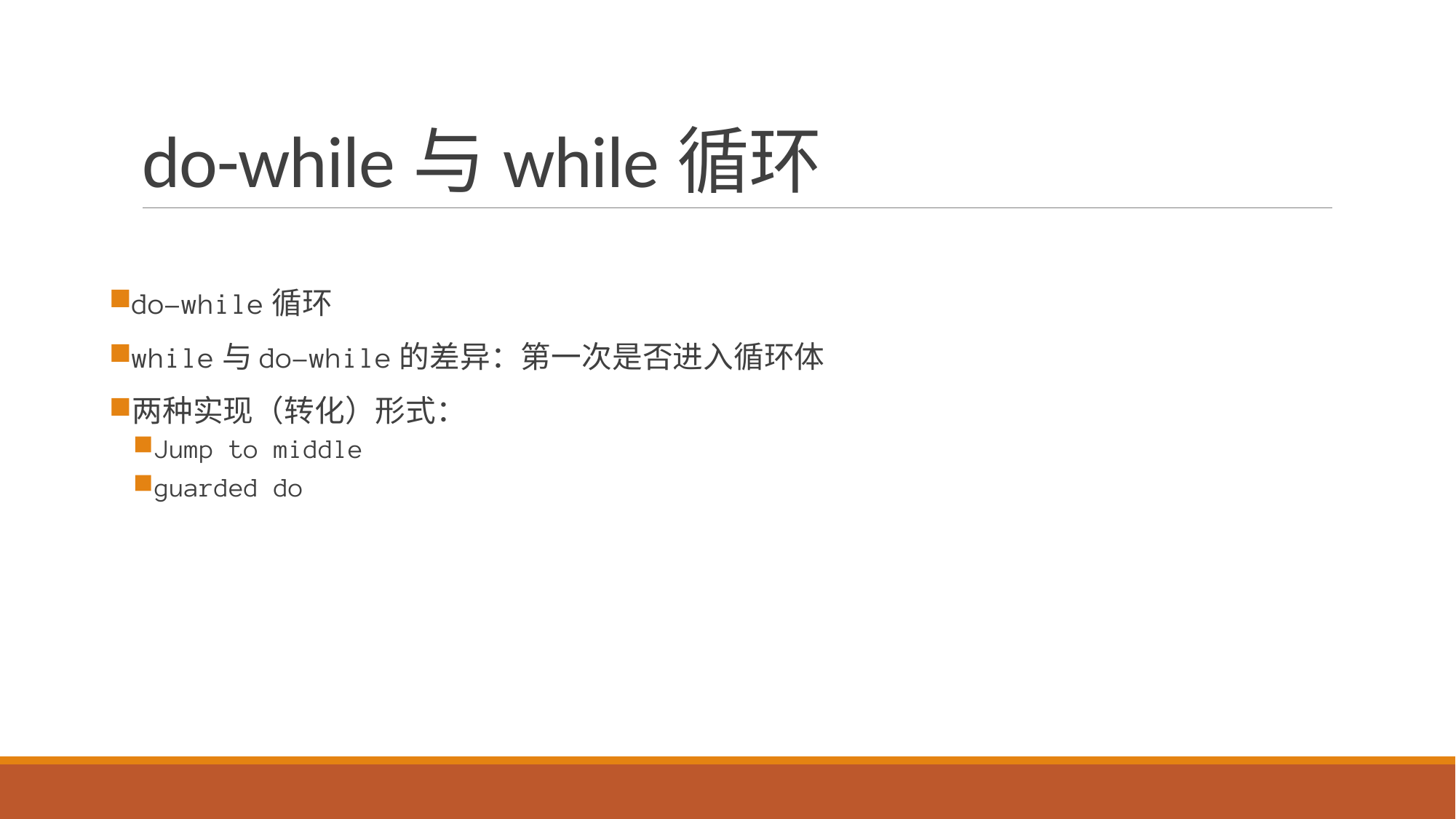

# do-while与while循环
do-while循环
while与do-while的差异：第一次是否进入循环体
两种实现（转化）形式：
Jump to middle
guarded do